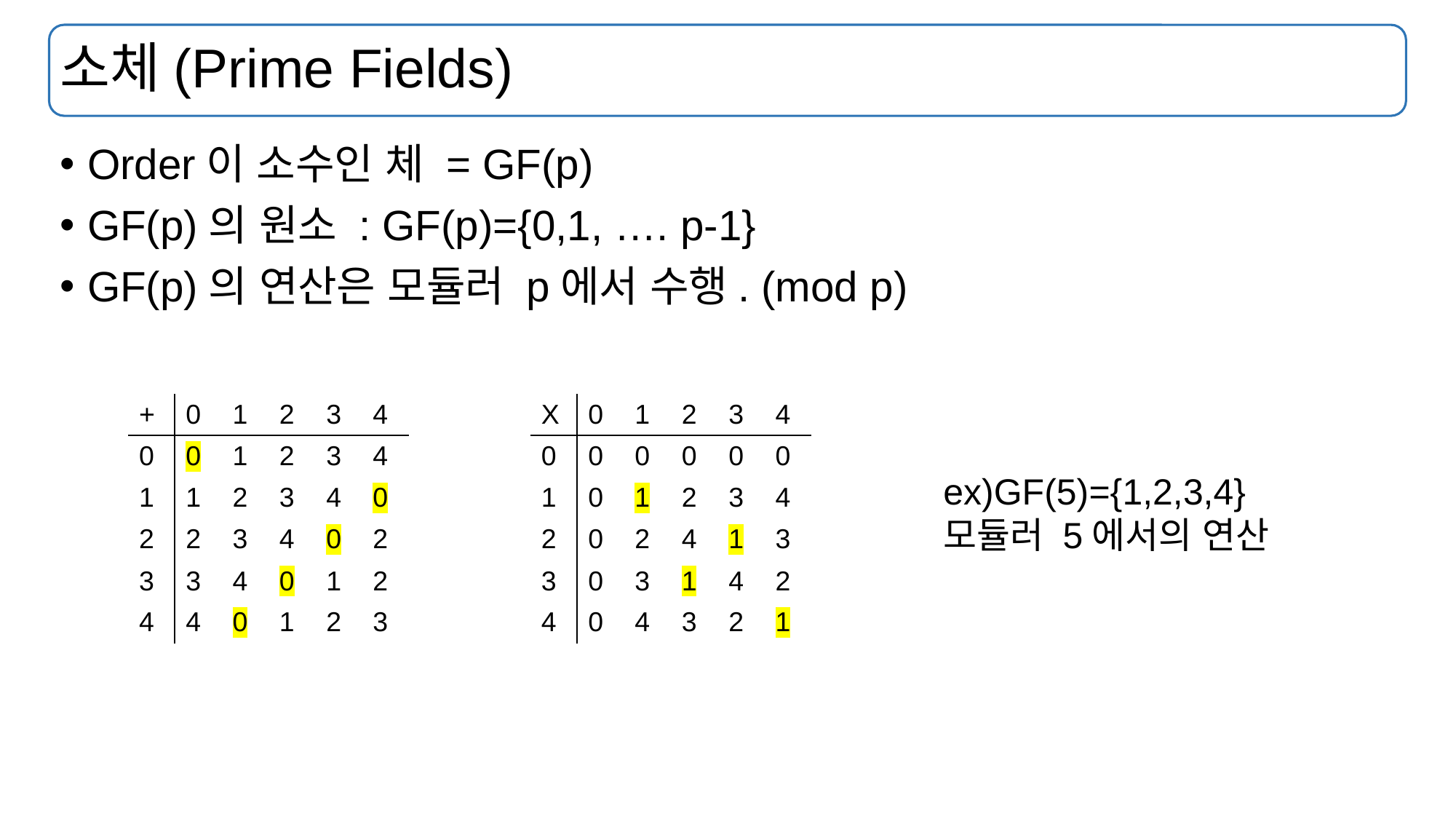

# 소체(Prime Fields)
Order이 소수인 체 = GF(p)
GF(p)의 원소 : GF(p)={0,1, …. p-1}
GF(p)의 연산은 모듈러 p에서 수행. (mod p)

| + | 0 | 1 | 2 | 3 | 4 |
| --- | --- | --- | --- | --- | --- |
| 0 | 0 | 1 | 2 | 3 | 4 |
| 1 | 1 | 2 | 3 | 4 | 0 |
| 2 | 2 | 3 | 4 | 0 | 2 |
| 3 | 3 | 4 | 0 | 1 | 2 |
| 4 | 4 | 0 | 1 | 2 | 3 |
| X | 0 | 1 | 2 | 3 | 4 |
| --- | --- | --- | --- | --- | --- |
| 0 | 0 | 0 | 0 | 0 | 0 |
| 1 | 0 | 1 | 2 | 3 | 4 |
| 2 | 0 | 2 | 4 | 1 | 3 |
| 3 | 0 | 3 | 1 | 4 | 2 |
| 4 | 0 | 4 | 3 | 2 | 1 |
ex)GF(5)={1,2,3,4}
모듈러 5에서의 연산